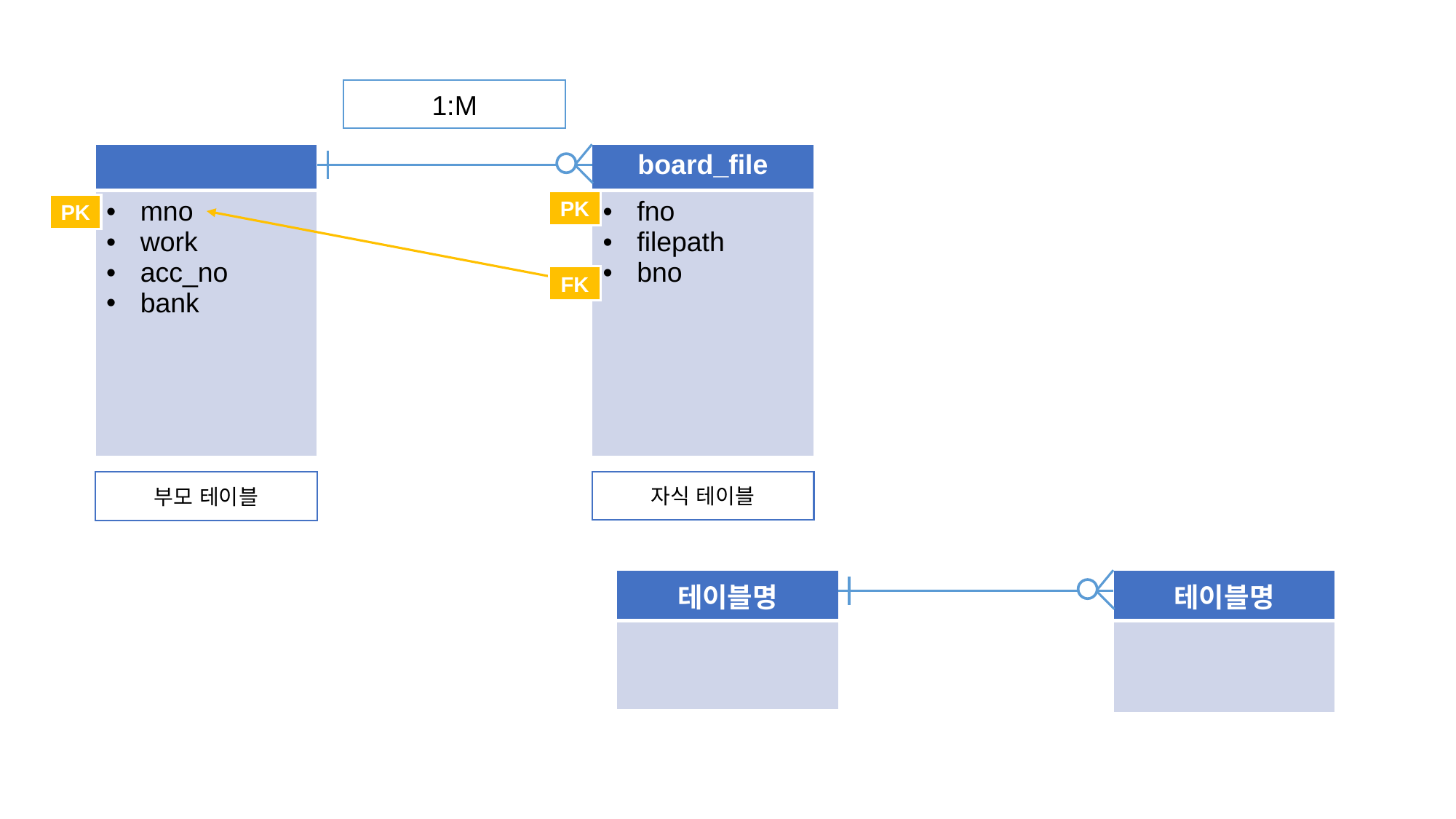

1:M
|  |
| --- |
| mno work acc\_no bank |
| board\_file |
| --- |
| fno filepath bno |

PK
PK
FK
자식 테이블
부모 테이블
| 테이블명 |
| --- |
|  |
| 테이블명 |
| --- |
|  |